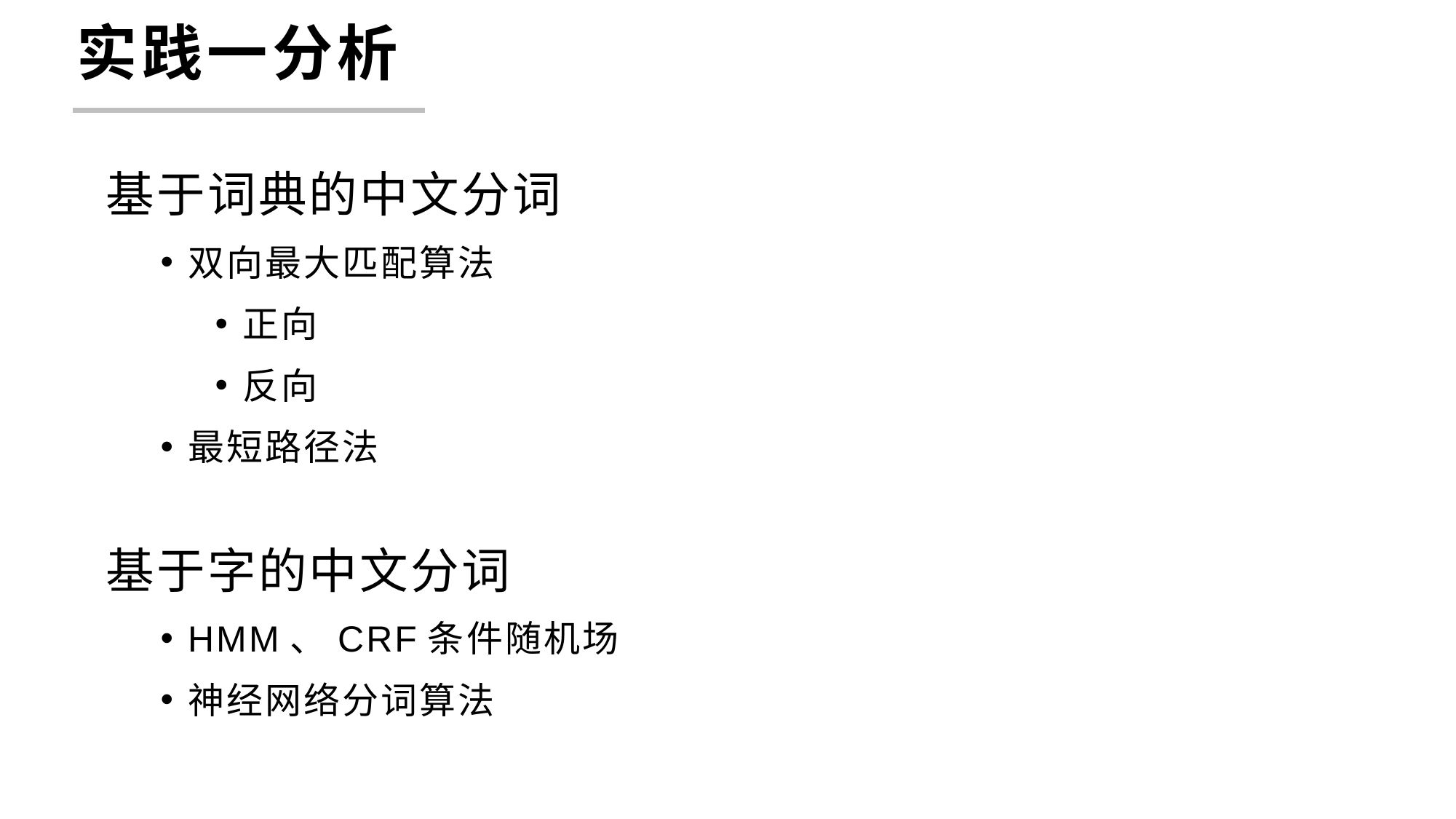

# 实践一分析
基于词典的中文分词
双向最大匹配算法
正向
反向
最短路径法

基于字的中文分词
HMM、CRF条件随机场
神经网络分词算法